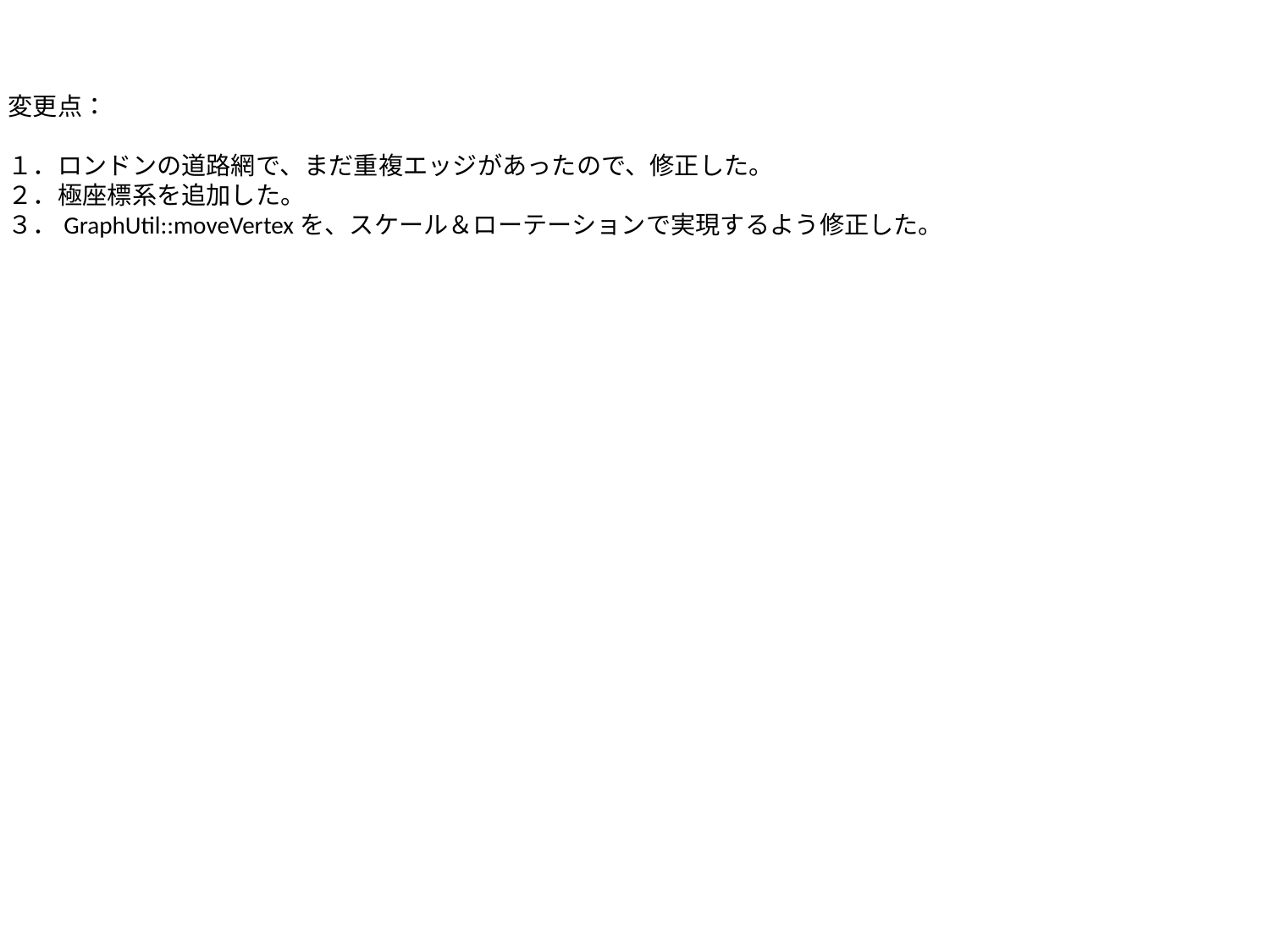

変更点：

１．ロンドンの道路網で、まだ重複エッジがあったので、修正した。
２．極座標系を追加した。
３．GraphUtil::moveVertexを、スケール＆ローテーションで実現するよう修正した。